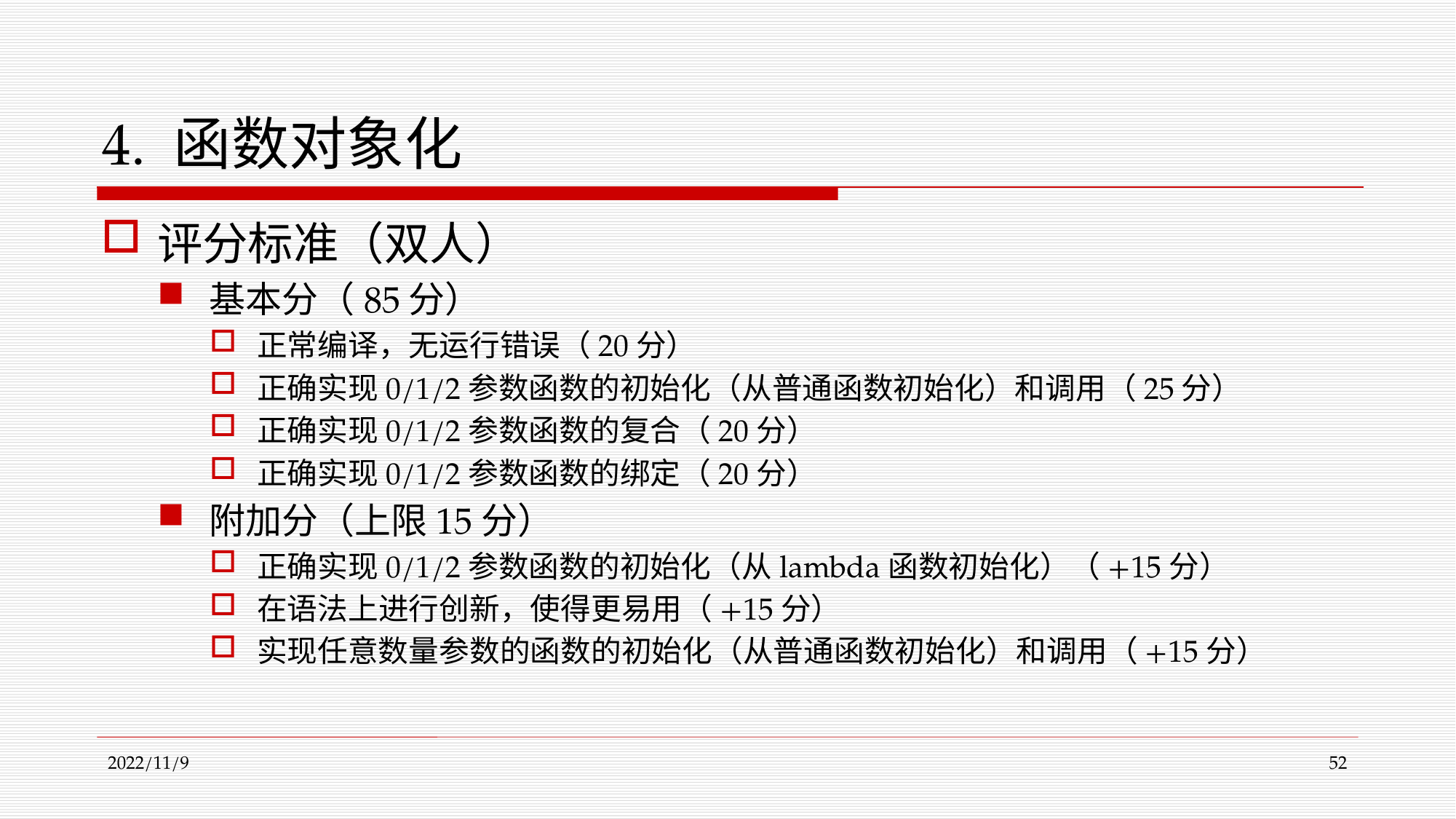

# 4. 函数对象化
评分标准（双人）
基本分（85分）
正常编译，无运行错误（20分）
正确实现0/1/2参数函数的初始化（从普通函数初始化）和调用（25分）
正确实现0/1/2参数函数的复合（20分）
正确实现0/1/2参数函数的绑定（20分）
附加分（上限15分）
正确实现0/1/2参数函数的初始化（从lambda函数初始化）（+15分）
在语法上进行创新，使得更易用（+15分）
实现任意数量参数的函数的初始化（从普通函数初始化）和调用（+15分）

2022/11/9
52